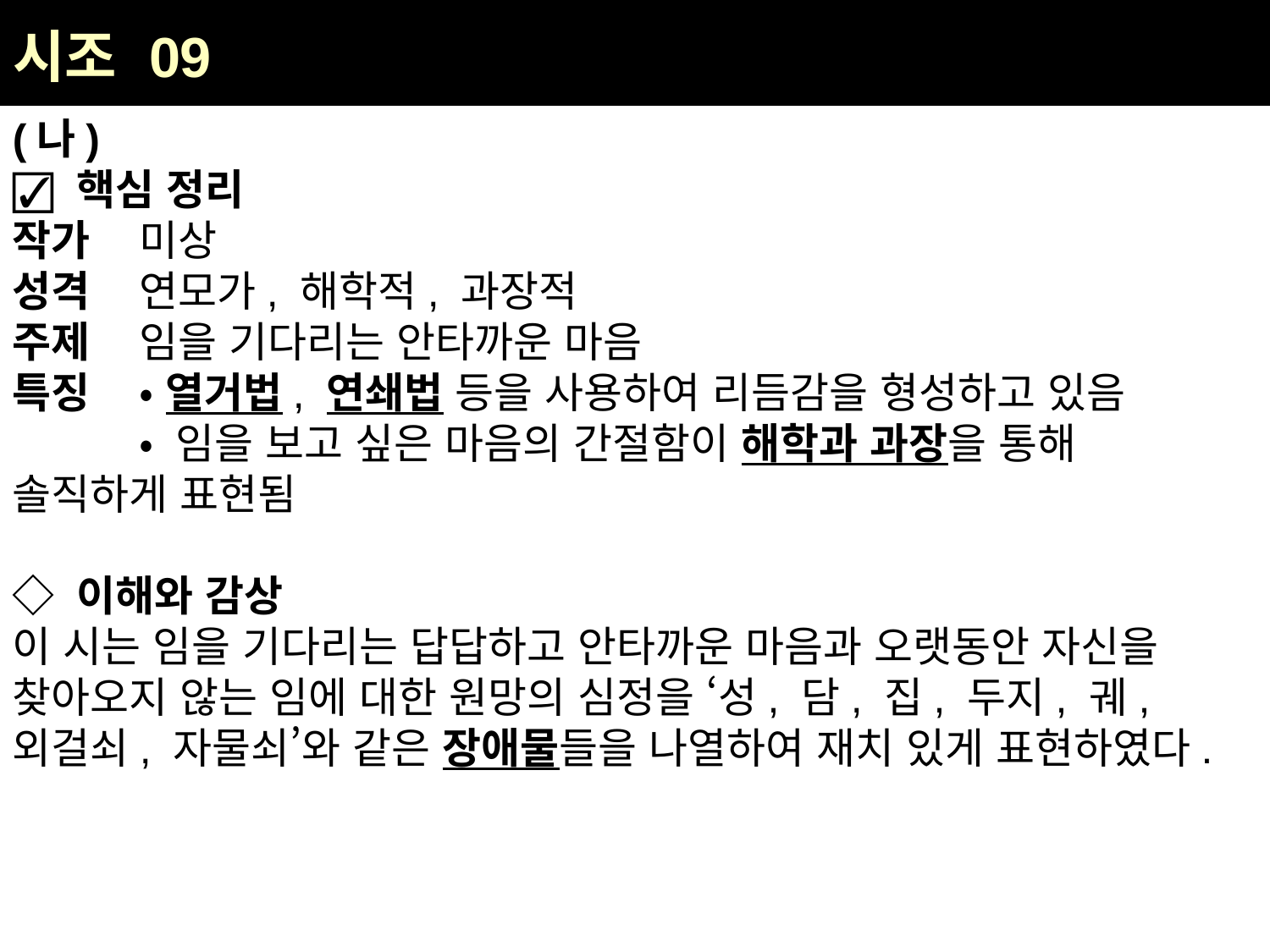

| 시조 09 |
| --- |
(나)
☑ 핵심 정리
작가	미상
성격	연모가, 해학적, 과장적
주제	임을 기다리는 안타까운 마음
특징	• 열거법, 연쇄법 등을 사용하여 리듬감을 형성하고 있음
	• 임을 보고 싶은 마음의 간절함이 해학과 과장을 통해 솔직하게 표현됨

◇ 이해와 감상
이 시는 임을 기다리는 답답하고 안타까운 마음과 오랫동안 자신을 찾아오지 않는 임에 대한 원망의 심정을 ‘성, 담, 집, 두지, 궤, 외걸쇠, 자물쇠’와 같은 장애물들을 나열하여 재치 있게 표현하였다.